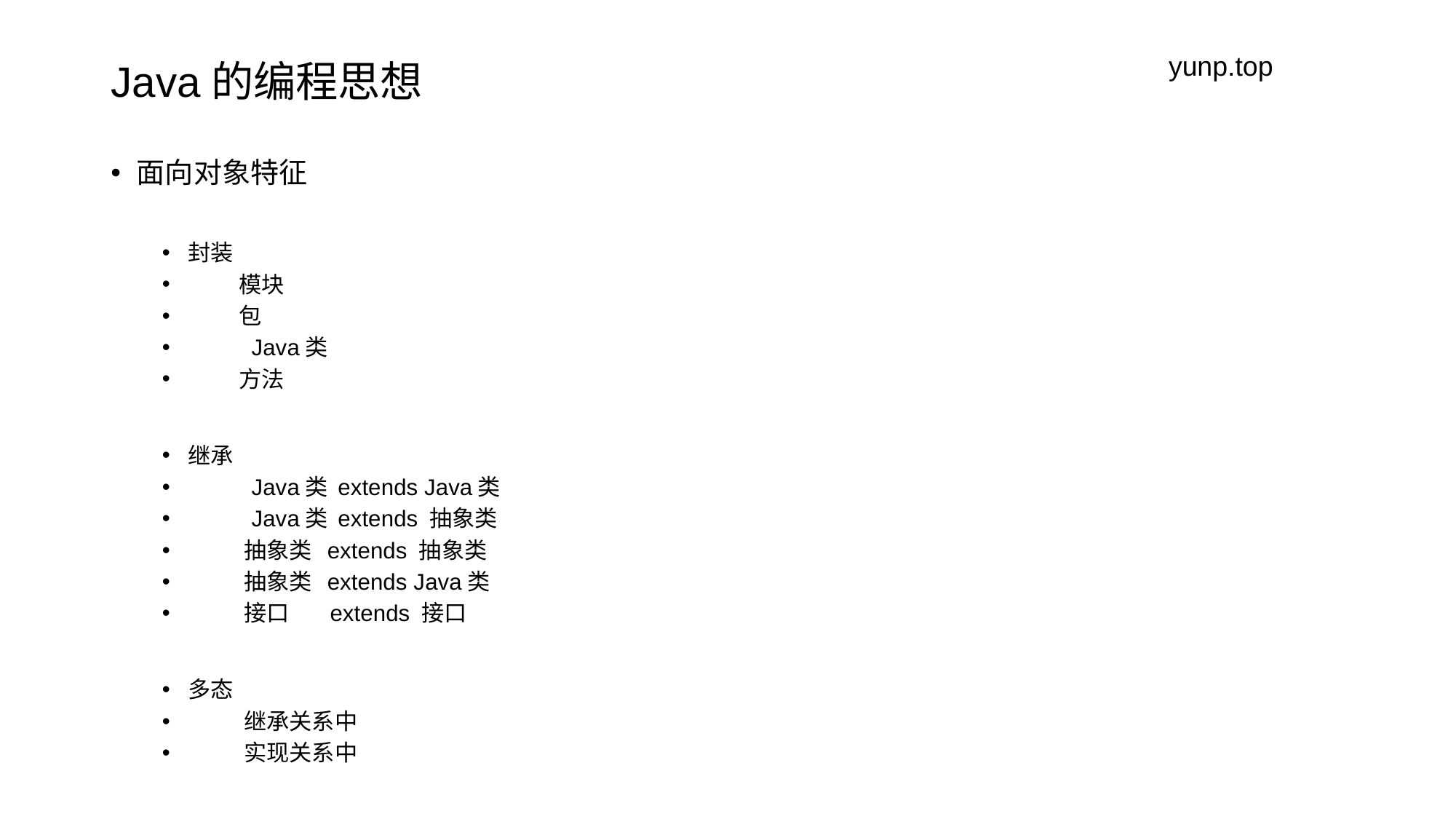

# Java的编程思想
yunp.top
面向对象特征

封装
         模块
         包
          Java类
         方法

继承
          Java类 extends Java类
          Java类 extends 抽象类
          抽象类  extends 抽象类
          抽象类  extends Java类
          接口       extends 接口

多态
          继承关系中
          实现关系中